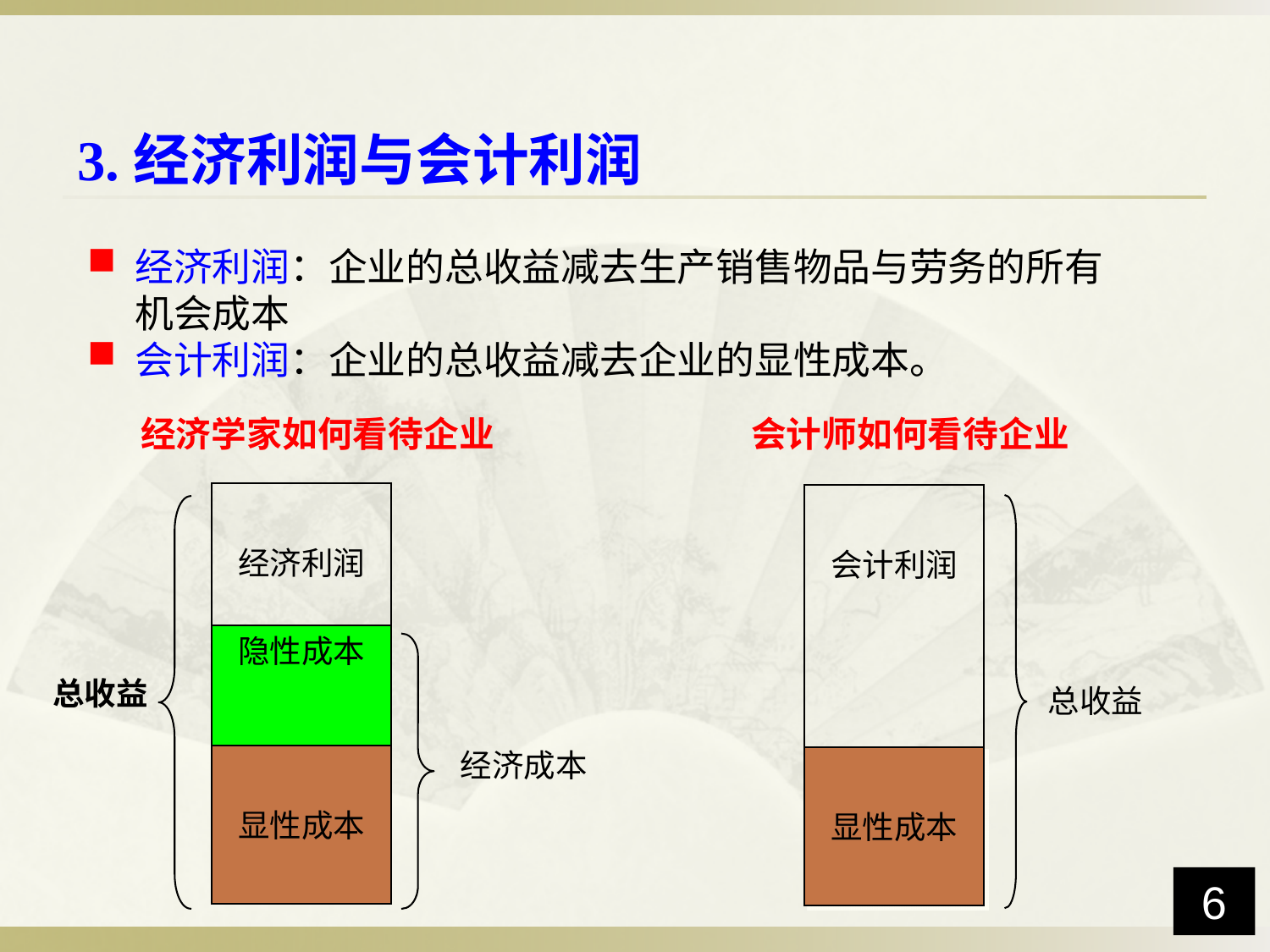

3.经济利润与会计利润
经济利润：企业的总收益减去生产销售物品与劳务的所有机会成本
会计利润：企业的总收益减去企业的显性成本。
经济学家如何看待企业

经济利润

隐性成本

经济成本

显性成本

总收益
会计师如何看待企业

会计利润

显性成本

总收益
6